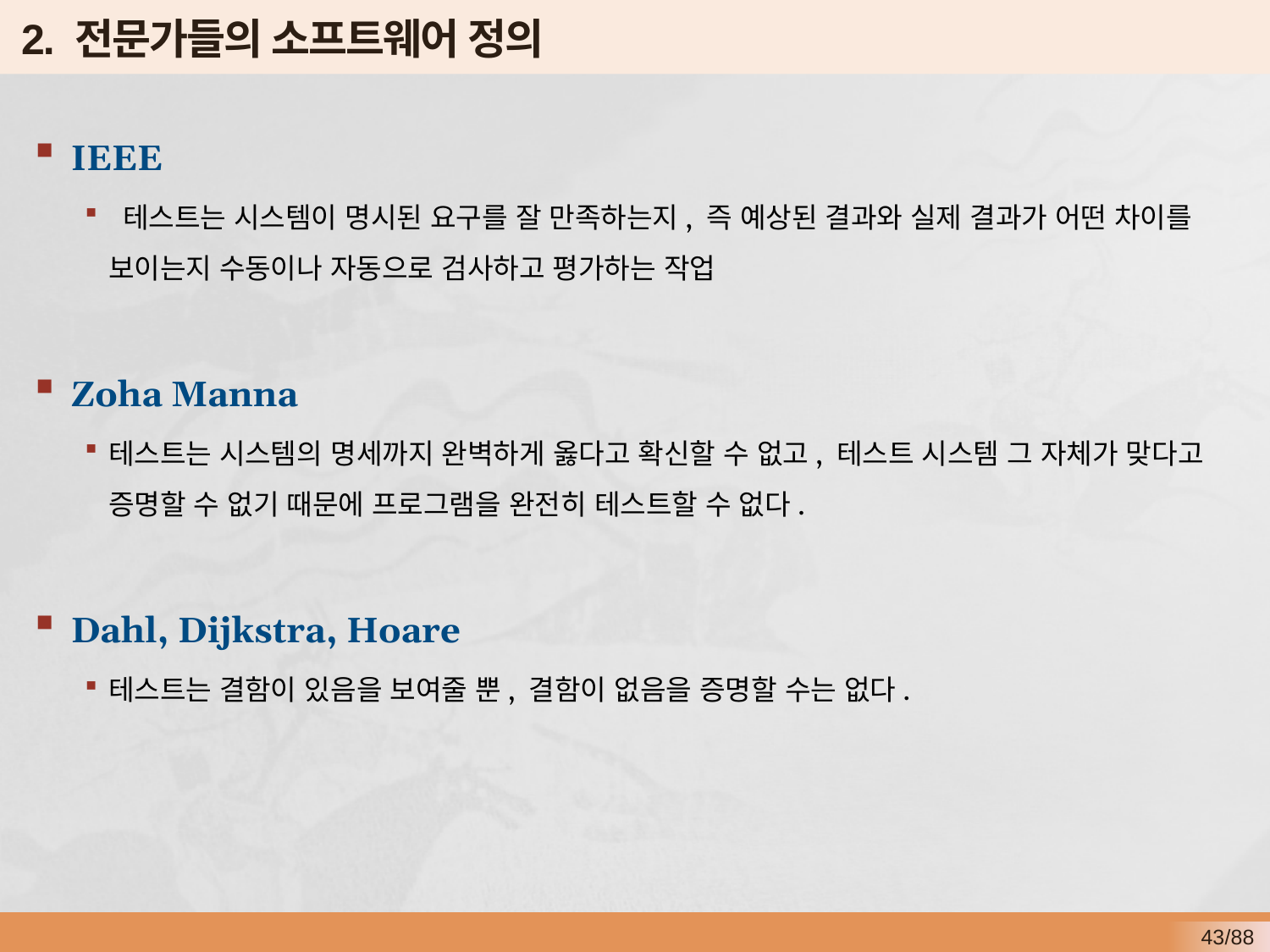

# 2. 전문가들의 소프트웨어 정의
IEEE
 테스트는 시스템이 명시된 요구를 잘 만족하는지, 즉 예상된 결과와 실제 결과가 어떤 차이를 보이는지 수동이나 자동으로 검사하고 평가하는 작업

Zoha Manna
테스트는 시스템의 명세까지 완벽하게 옳다고 확신할 수 없고, 테스트 시스템 그 자체가 맞다고 증명할 수 없기 때문에 프로그램을 완전히 테스트할 수 없다.

Dahl, Dijkstra, Hoare
테스트는 결함이 있음을 보여줄 뿐, 결함이 없음을 증명할 수는 없다.